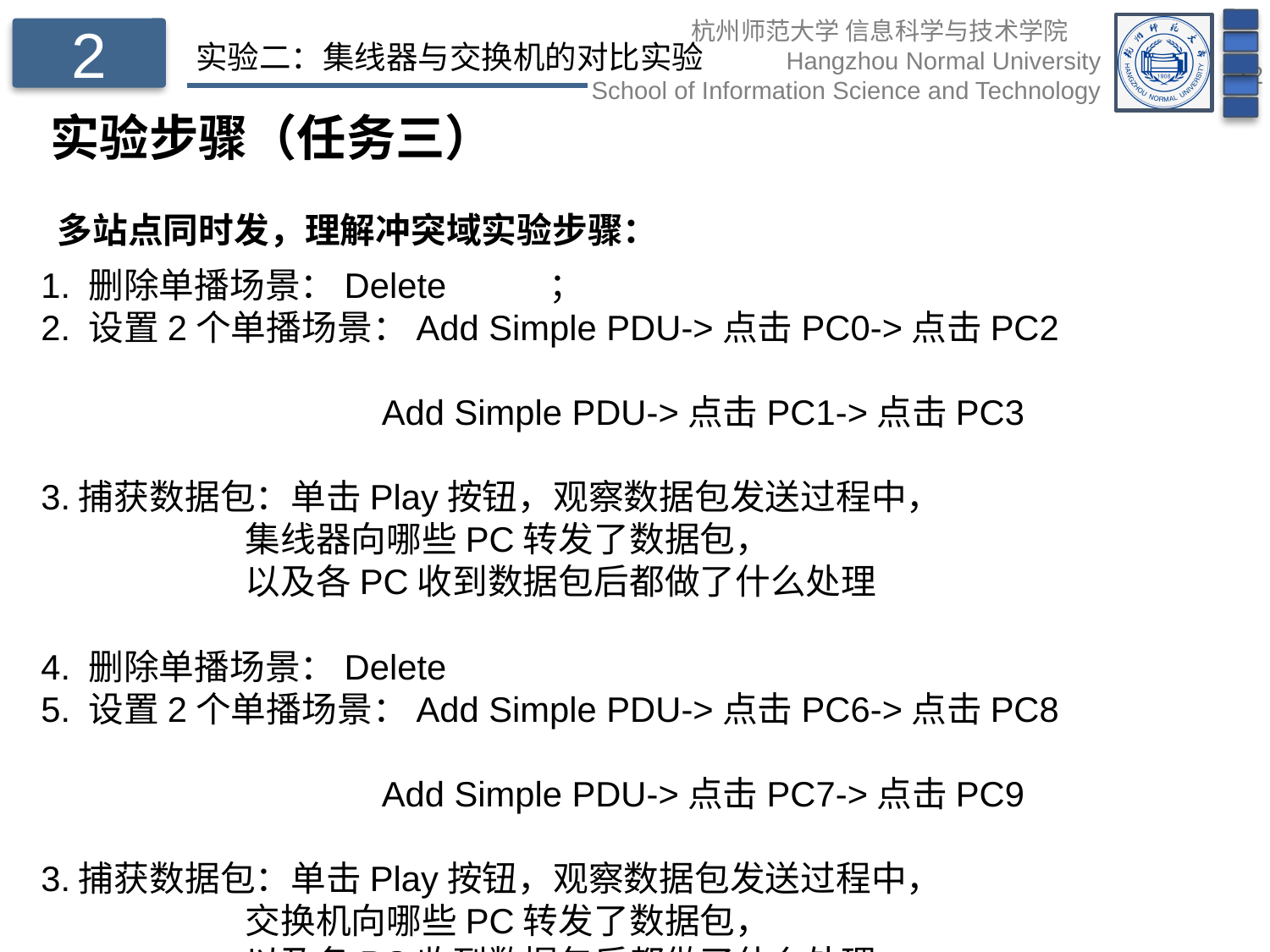

2
实验二：集线器与交换机的对比实验
实验步骤（任务三）
多站点同时发，理解冲突域实验步骤：
1. 删除单播场景：Delete	；
2. 设置2个单播场景：Add Simple PDU->点击PC0->点击PC2
                                   Add Simple PDU->点击PC1->点击PC3

3.捕获数据包：单击Play按钮，观察数据包发送过程中，
                         集线器向哪些PC转发了数据包，
                         以及各PC收到数据包后都做了什么处理

4. 删除单播场景：Delete
5. 设置2个单播场景：Add Simple PDU->点击PC6->点击PC8
                                   Add Simple PDU->点击PC7->点击PC9

3.捕获数据包：单击Play按钮，观察数据包发送过程中，
                         交换机向哪些PC转发了数据包，
                         以及各PC收到数据包后都做了什么处理